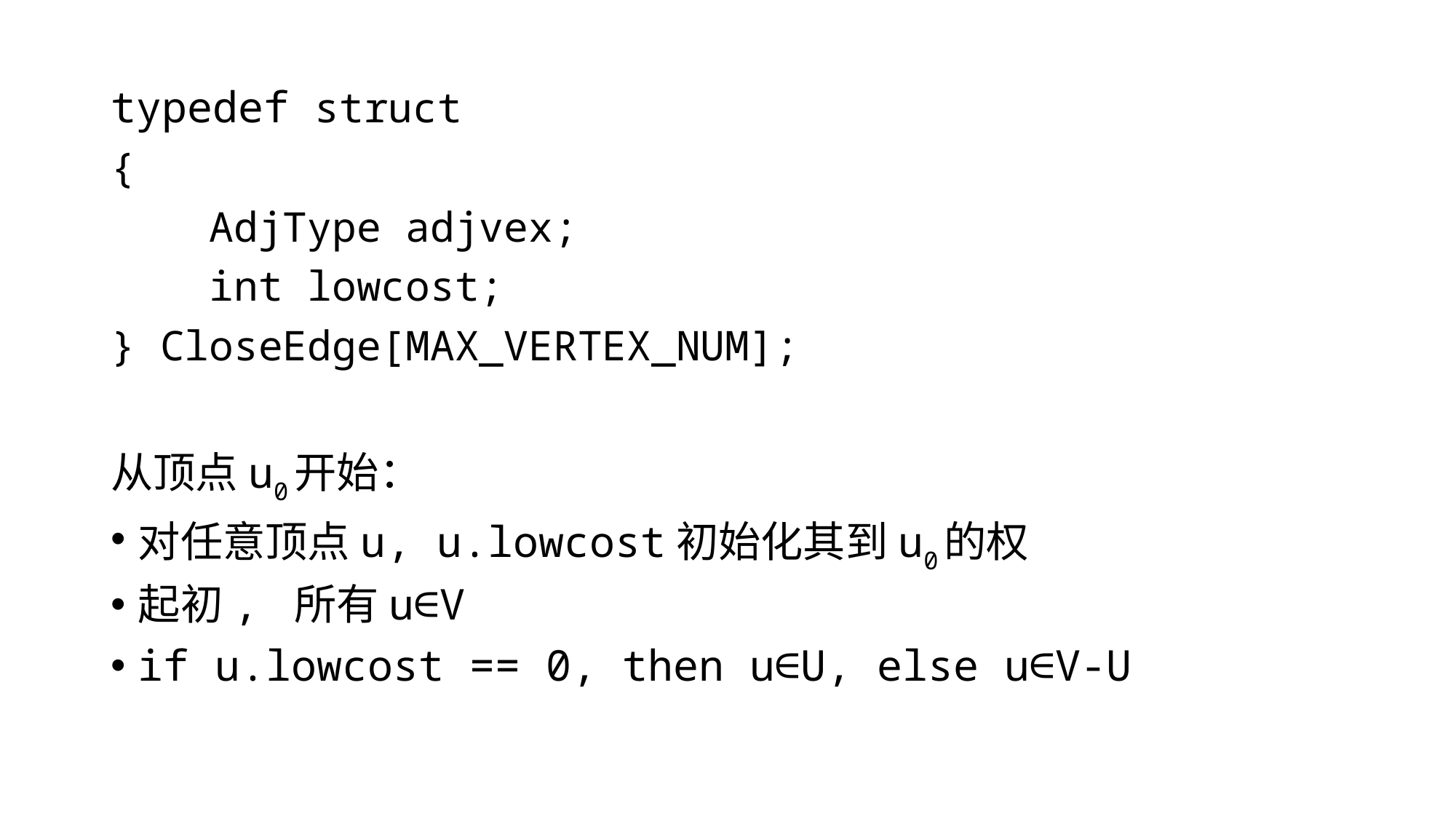

typedef struct
{
    AdjType adjvex;
    int lowcost;
} CloseEdge[MAX_VERTEX_NUM];

从顶点u0开始：
对任意顶点u, u.lowcost初始化其到u0的权
起初, 所有u∈V
if u.lowcost == 0, then u∈U, else u∈V-U